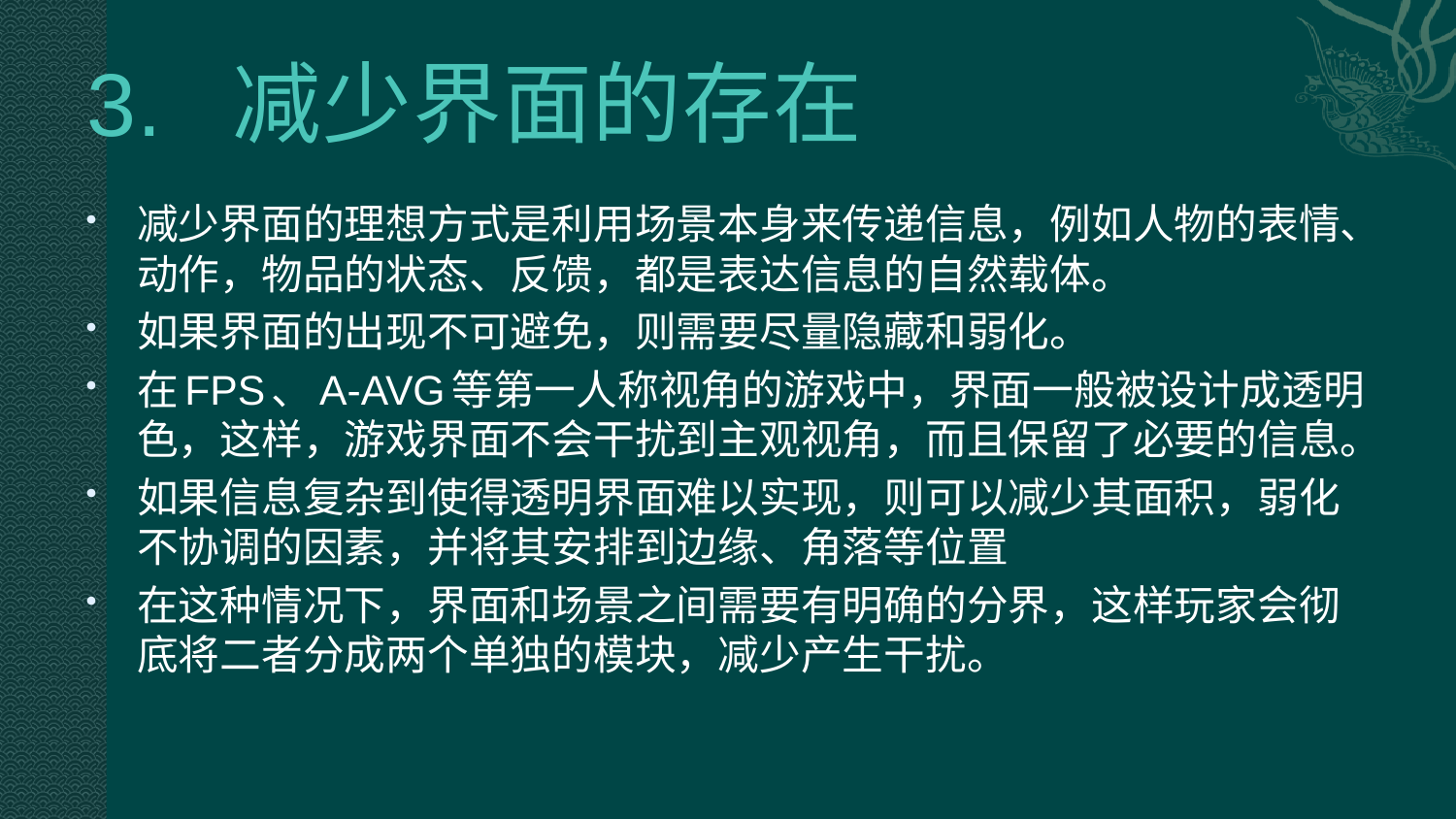

# 3.	减少界面的存在
减少界面的理想方式是利用场景本身来传递信息，例如人物的表情、动作，物品的状态、反馈，都是表达信息的自然载体。
如果界面的出现不可避免，则需要尽量隐藏和弱化。
在FPS、A-AVG等第一人称视角的游戏中，界面一般被设计成透明色，这样，游戏界面不会干扰到主观视角，而且保留了必要的信息。
如果信息复杂到使得透明界面难以实现，则可以减少其面积，弱化不协调的因素，并将其安排到边缘、角落等位置
在这种情况下，界面和场景之间需要有明确的分界，这样玩家会彻底将二者分成两个单独的模块，减少产生干扰。